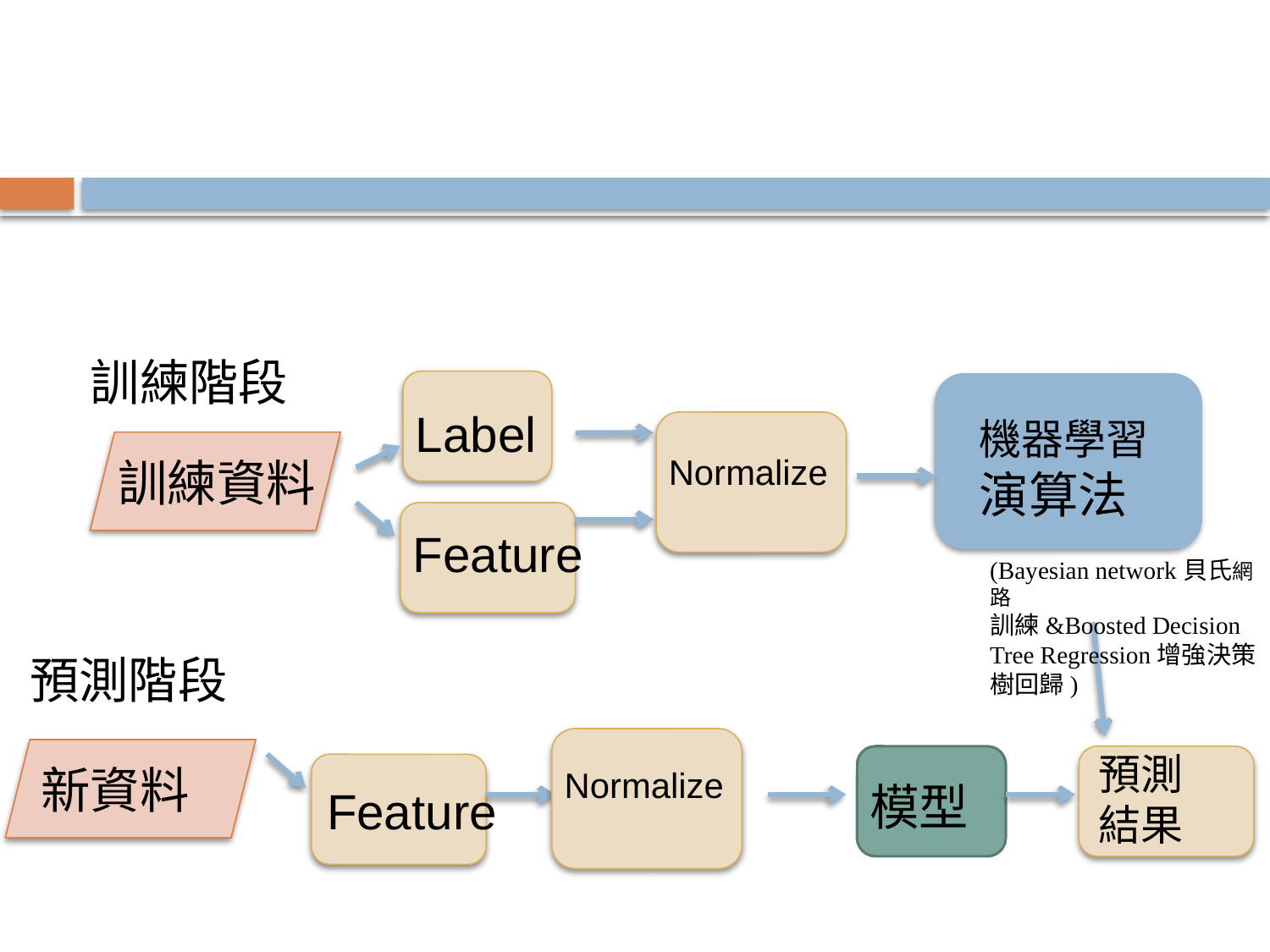

#
訓練階段

Label
機器學習
演算法

Normalize
訓練資料

Feature
(Bayesian network貝氏網路
訓練&Boosted Decision Tree Regression增強決策樹回歸)

預測階段

新資料

Feature

預測結果

Normalize
模型